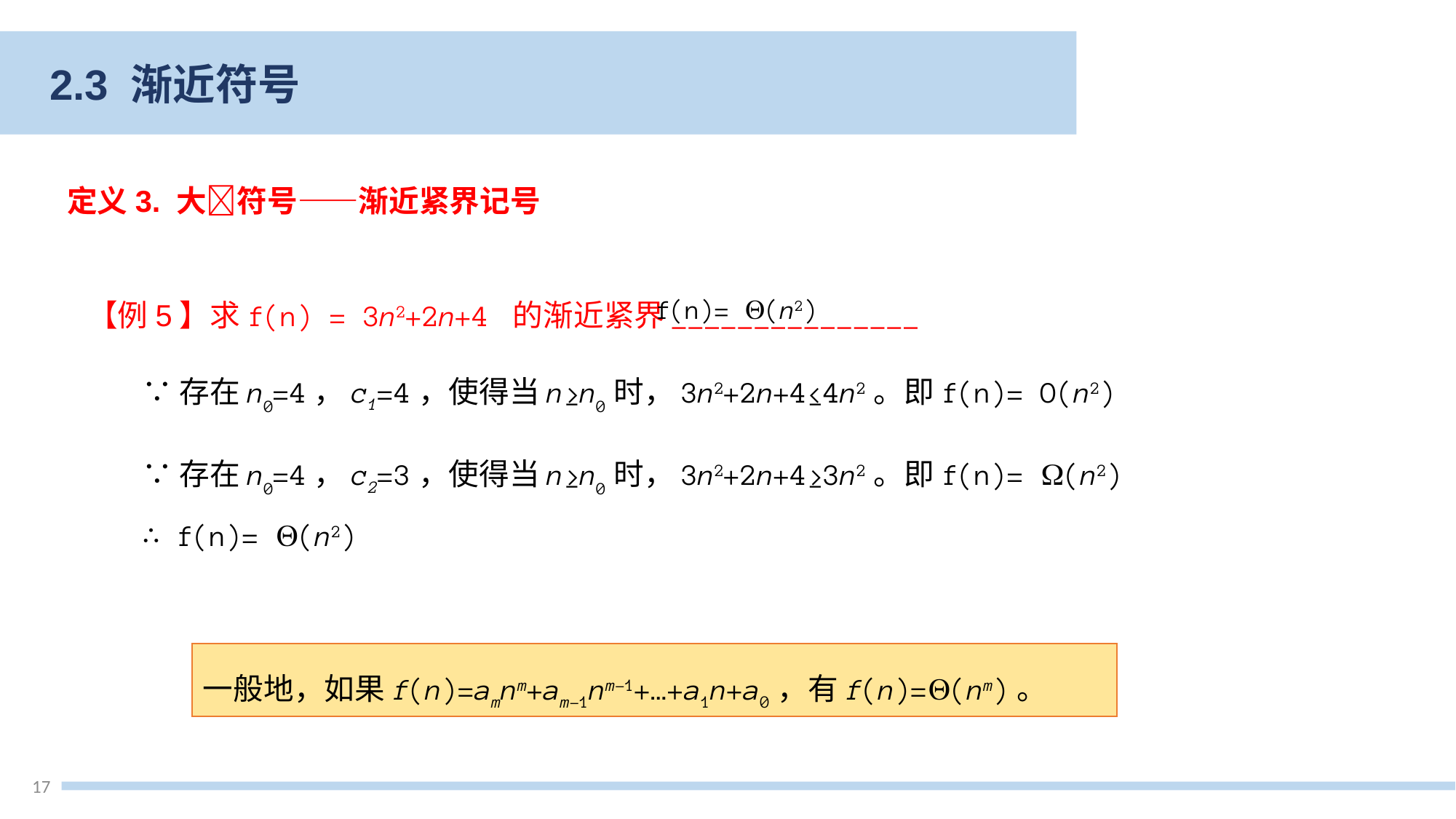

2.3 渐近符号
定义3. 大Θ符号——渐近紧界记号
f(n)= Θ(n2)
【例5】求f(n) = 3n2+2n+4 的渐近紧界_______________
∵存在n0=4，c1=4，使得当n≥n0时，3n2+2n+4≤4n2。即f(n)= O(n2)
∵存在n0=4，c2=3，使得当n≥n0时，3n2+2n+4≥3n2。即f(n)= Ω(n2)
∴ f(n)= Θ(n2)
一般地，如果f(n)=amnm+am-1nm-1+…+a1n+a0，有f(n)=Θ(nm)。
17